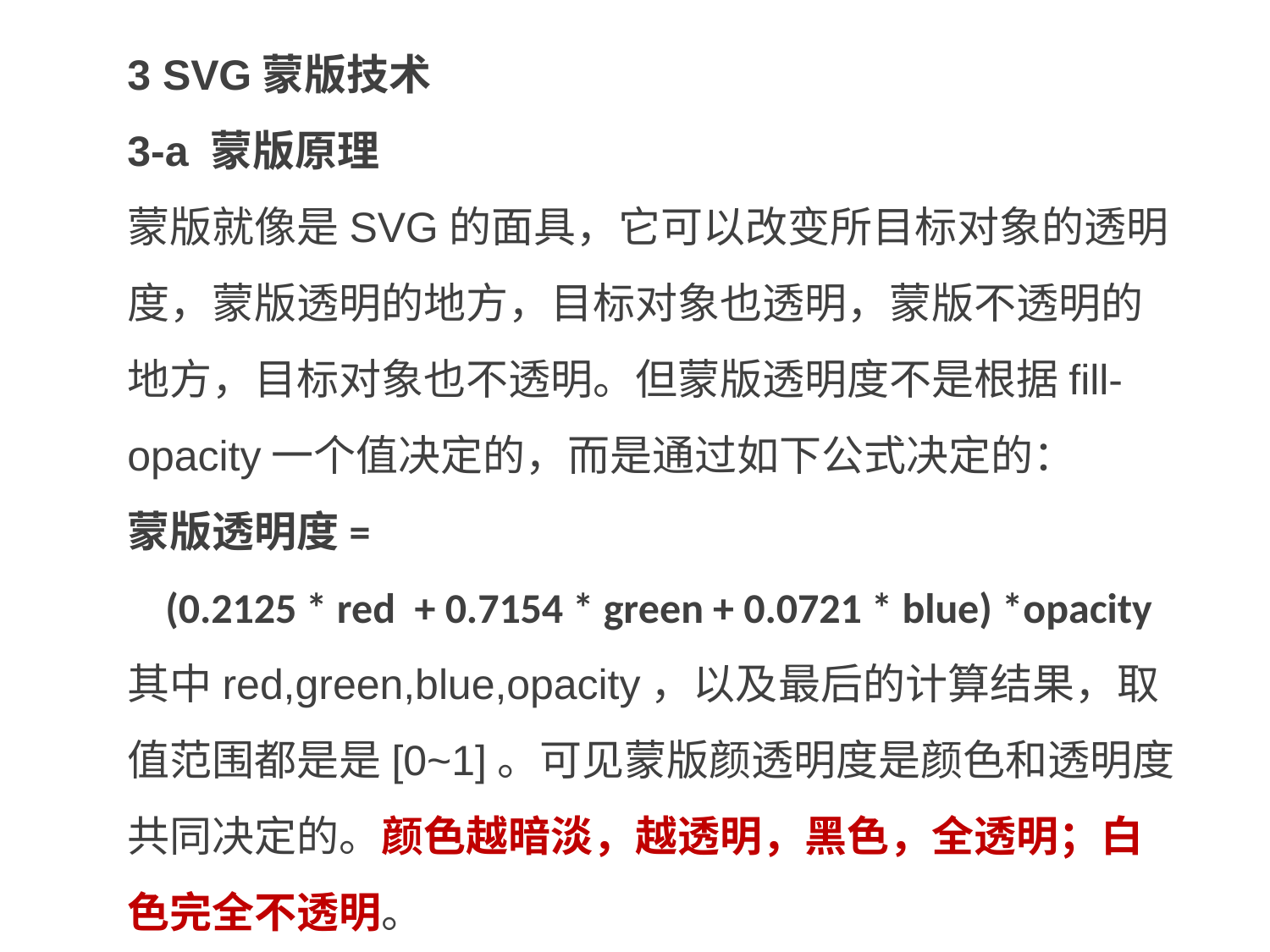

3 SVG蒙版技术
3-a 蒙版原理
蒙版就像是SVG的面具，它可以改变所目标对象的透明度，蒙版透明的地方，目标对象也透明，蒙版不透明的地方，目标对象也不透明。但蒙版透明度不是根据fill-opacity一个值决定的，而是通过如下公式决定的：
蒙版透明度=
    (0.2125 * red  + 0.7154 * green + 0.0721 * blue) *opacity
其中red,green,blue,opacity，以及最后的计算结果，取值范围都是是[0~1]。可见蒙版颜透明度是颜色和透明度共同决定的。颜色越暗淡，越透明，黑色，全透明；白色完全不透明。